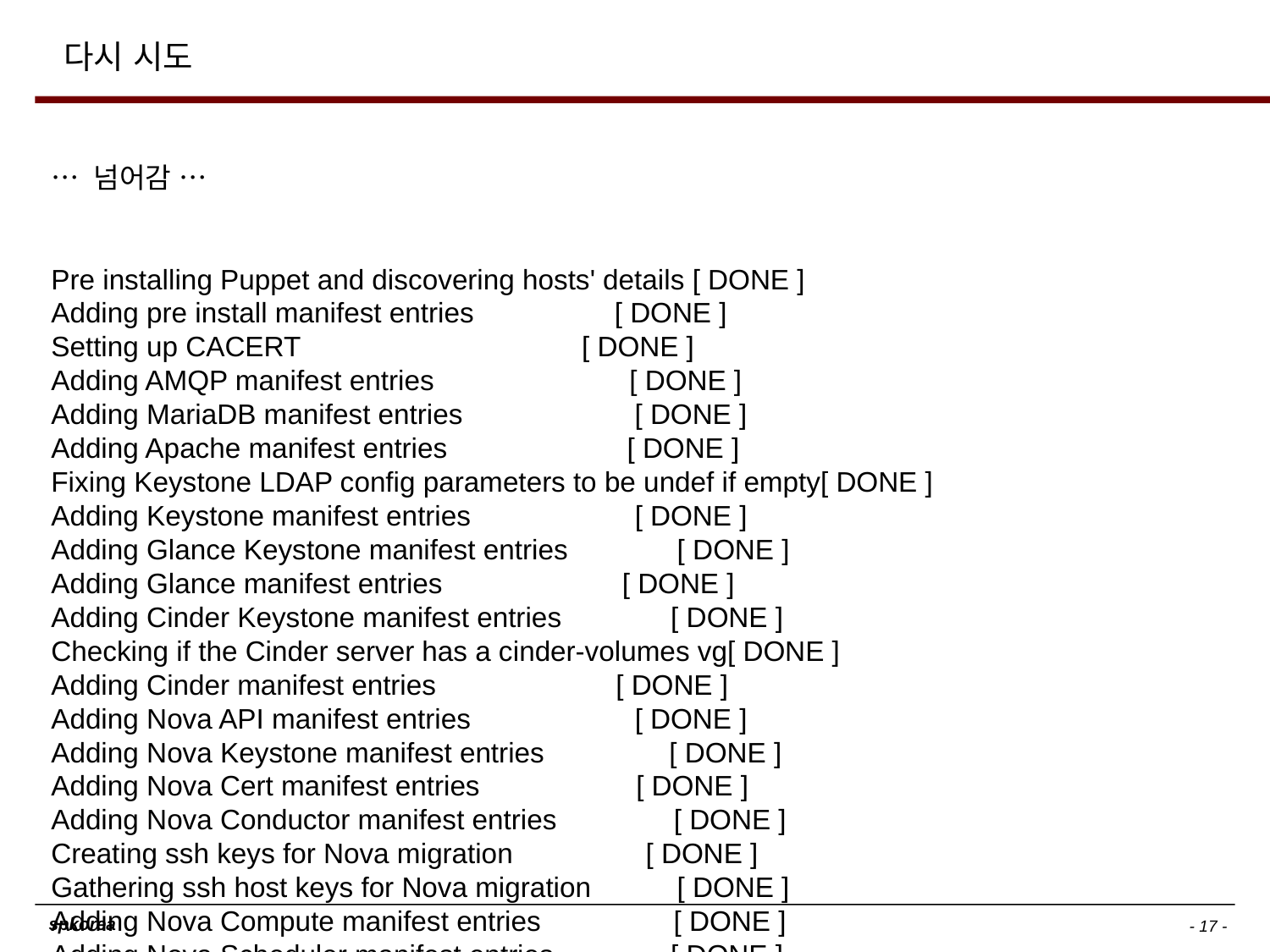

# 다시 시도

… 넘어감 …

Pre installing Puppet and discovering hosts' details [ DONE ]
Adding pre install manifest entries                  [ DONE ]
Setting up CACERT                                    [ DONE ]
Adding AMQP manifest entries                         [ DONE ]
Adding MariaDB manifest entries                      [ DONE ]
Adding Apache manifest entries                       [ DONE ]
Fixing Keystone LDAP config parameters to be undef if empty[ DONE ]
Adding Keystone manifest entries                     [ DONE ]
Adding Glance Keystone manifest entries              [ DONE ]
Adding Glance manifest entries                       [ DONE ]
Adding Cinder Keystone manifest entries              [ DONE ]
Checking if the Cinder server has a cinder-volumes vg[ DONE ]
Adding Cinder manifest entries                       [ DONE ]
Adding Nova API manifest entries                     [ DONE ]
Adding Nova Keystone manifest entries                [ DONE ]
Adding Nova Cert manifest entries                    [ DONE ]
Adding Nova Conductor manifest entries               [ DONE ]
Creating ssh keys for Nova migration                 [ DONE ]
Gathering ssh host keys for Nova migration           [ DONE ]
Adding Nova Compute manifest entries                 [ DONE ]
Adding Nova Scheduler manifest entries               [ DONE ]
Adding Nova VNC Proxy manifest entries               [ DONE ]